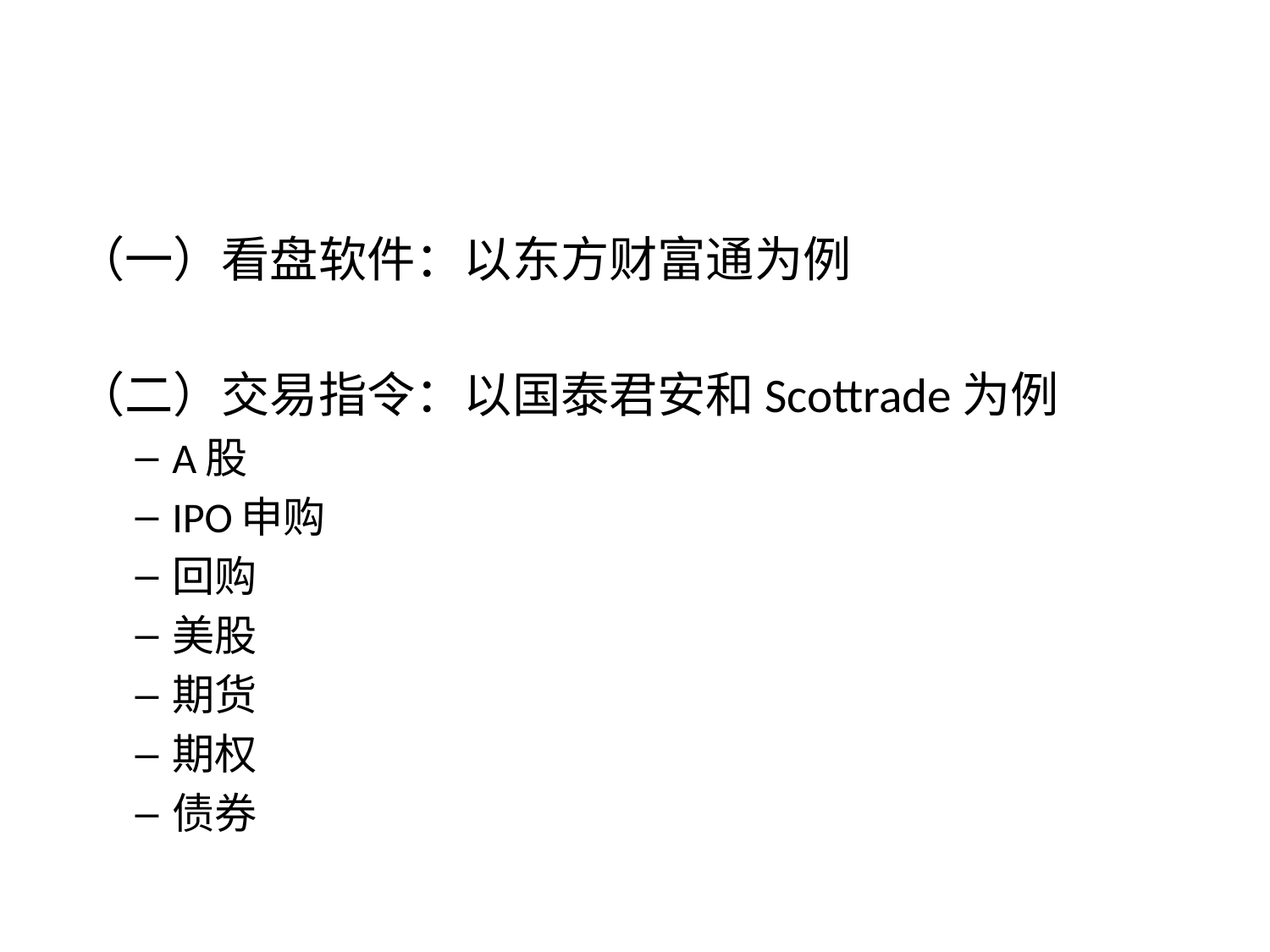

#
（一）看盘软件：以东方财富通为例

（二）交易指令：以国泰君安和Scottrade为例
A股
IPO申购
回购
美股
期货
期权
债券